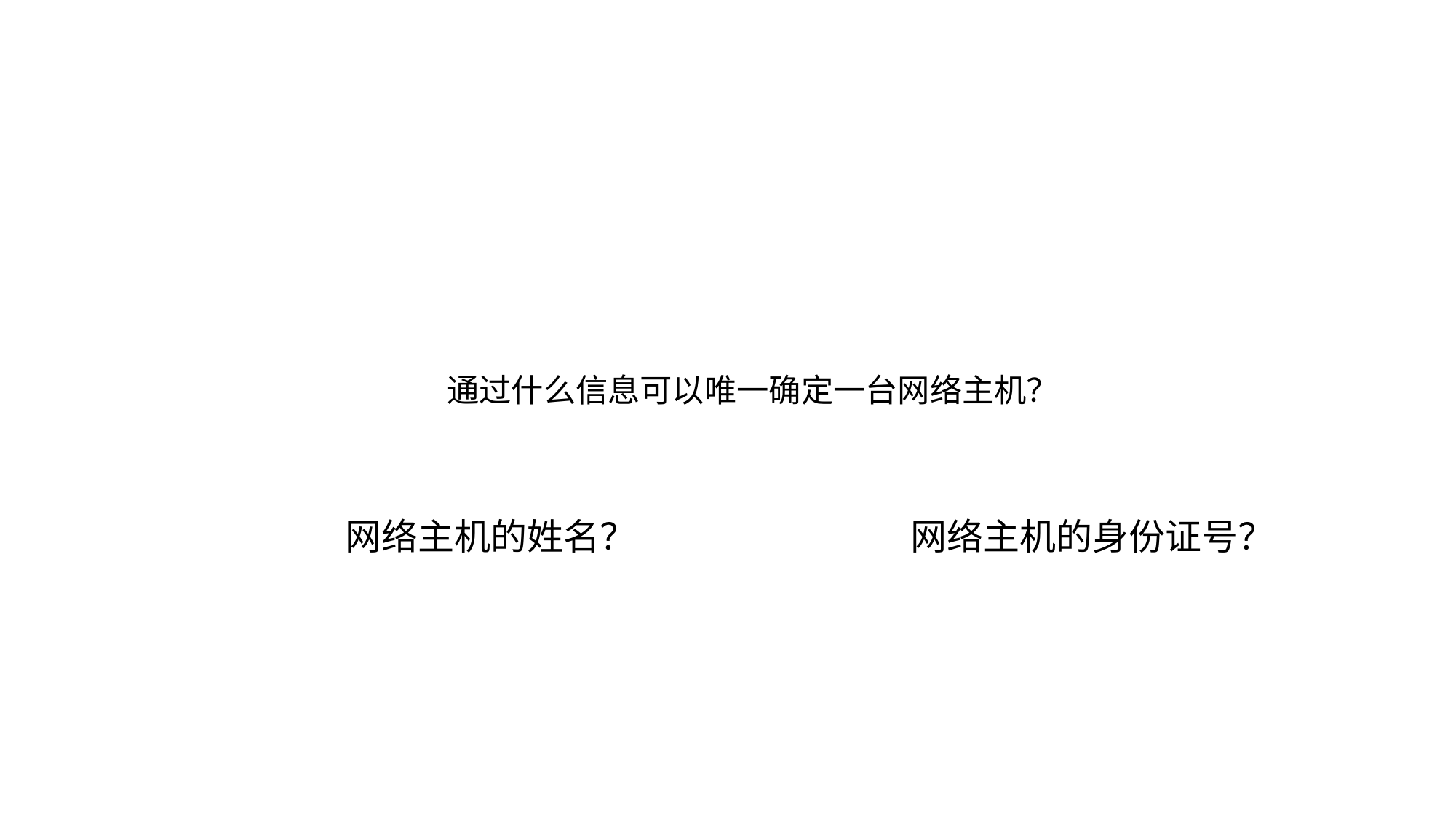

通过什么信息可以唯一确定一台网络主机？

网络主机的姓名？
网络主机的身份证号？